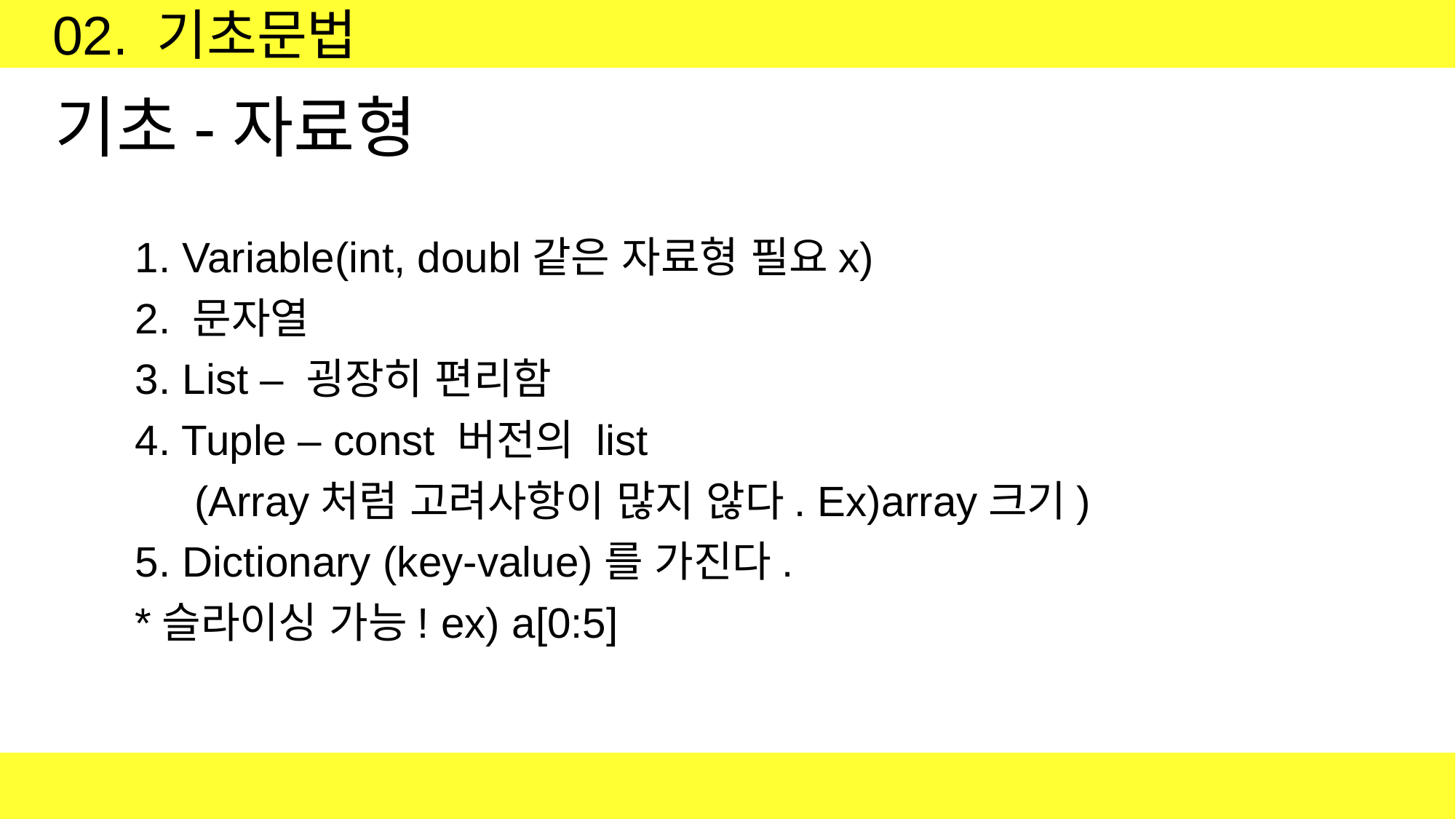

02. 기초문법
# 기초-자료형

1. Variable(int, doubl같은 자료형 필요x)
2. 문자열
3. List – 굉장히 편리함
4. Tuple – const 버전의 list
     (Array처럼 고려사항이 많지 않다. Ex)array크기)
5. Dictionary (key-value)를 가진다.
*슬라이싱 가능! ex) a[0:5]